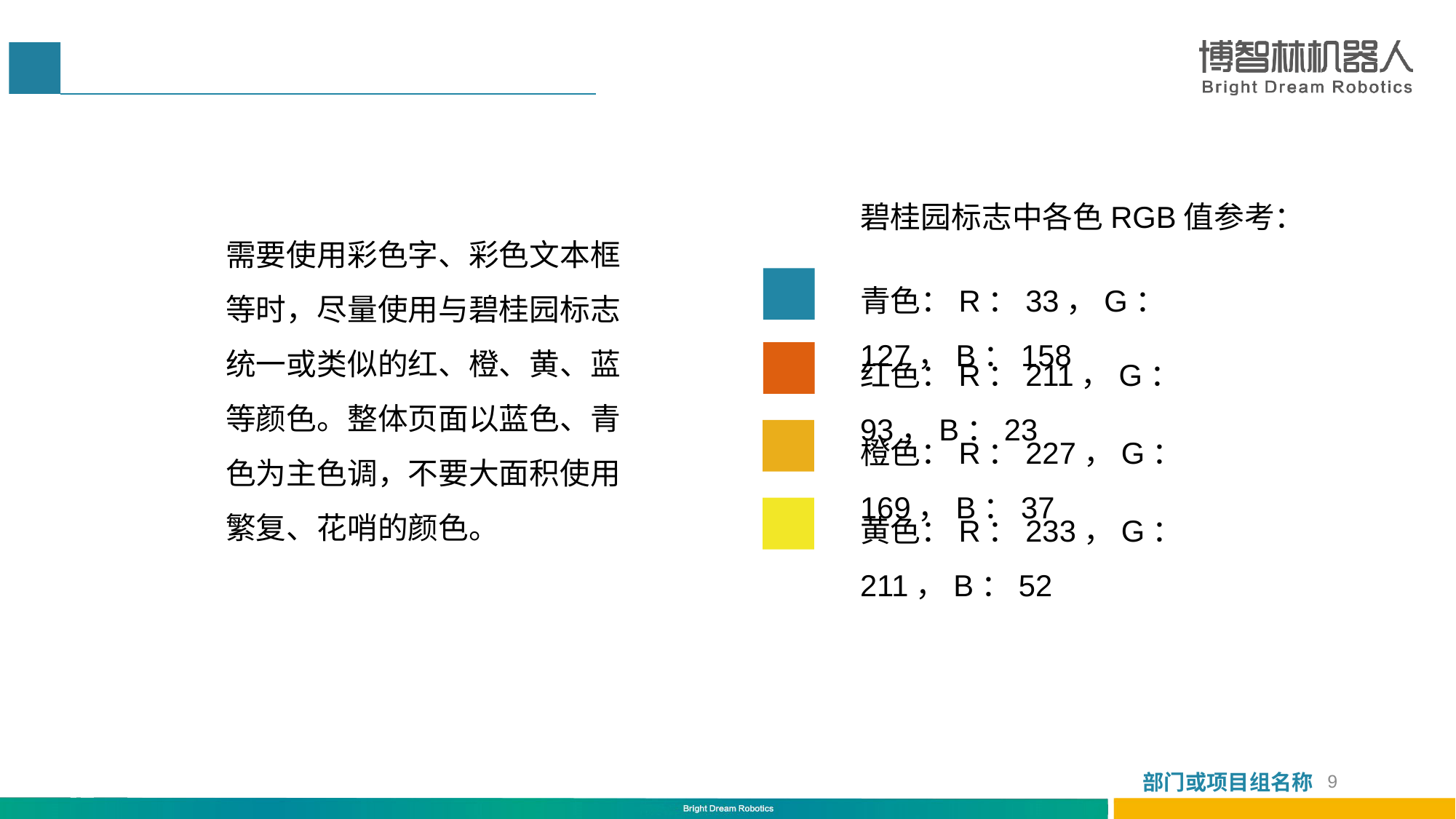

#
碧桂园标志中各色RGB值参考：
需要使用彩色字、彩色文本框等时，尽量使用与碧桂园标志统一或类似的红、橙、黄、蓝等颜色。整体页面以蓝色、青色为主色调，不要大面积使用繁复、花哨的颜色。
青色：R：33，G：127，B：158

红色：R：211，G：93，B：23

橙色：R：227，G：169，B：37

黄色：R：233，G：211，B：52

9